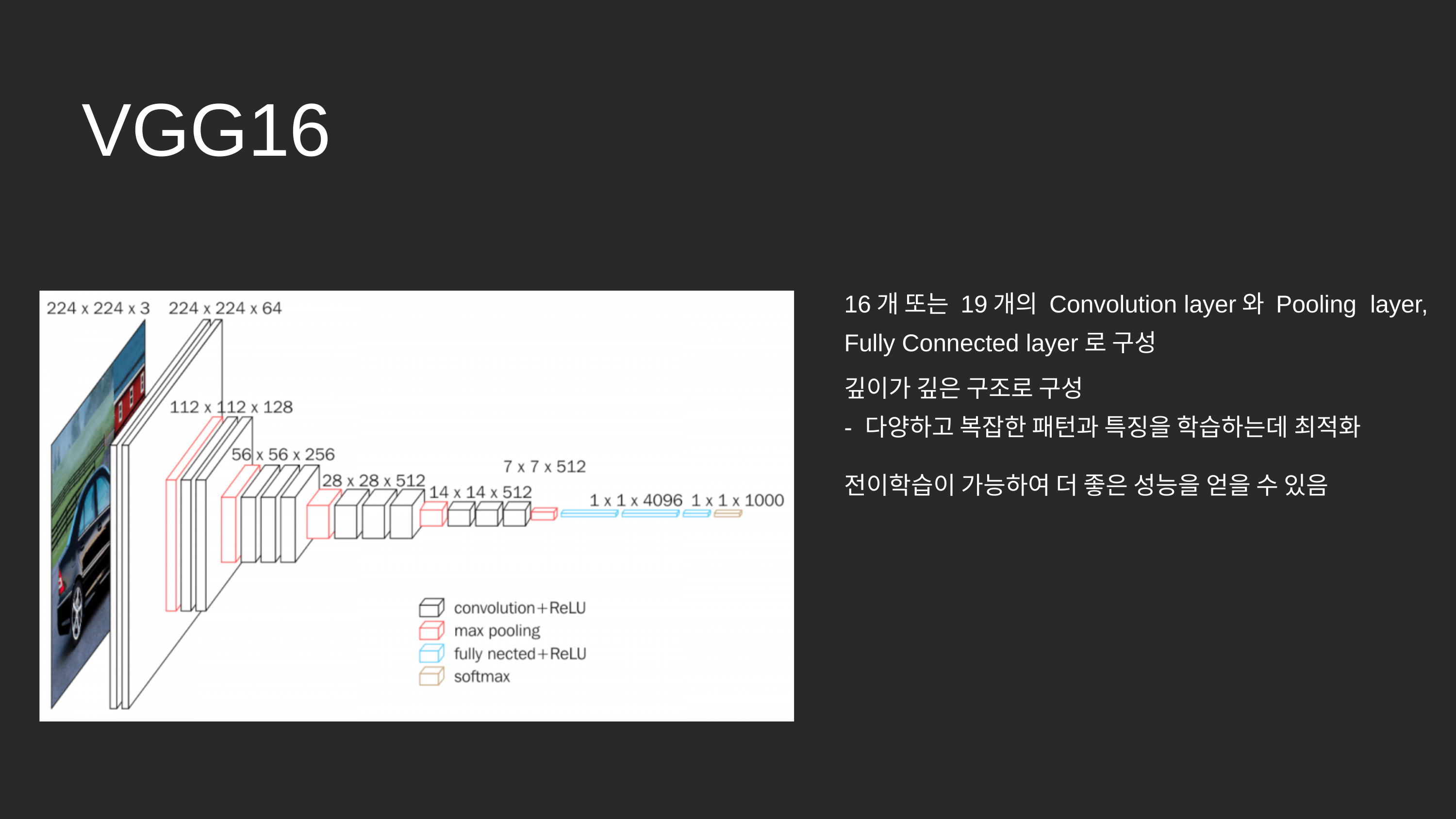

VGG16

16개 또는 19개의 Convolution layer와 Pooling  layer, Fully Connected layer로 구성

깊이가 깊은 구조로 구성
- 다양하고 복잡한 패턴과 특징을 학습하는데 최적화
전이학습이 가능하여 더 좋은 성능을 얻을 수 있음